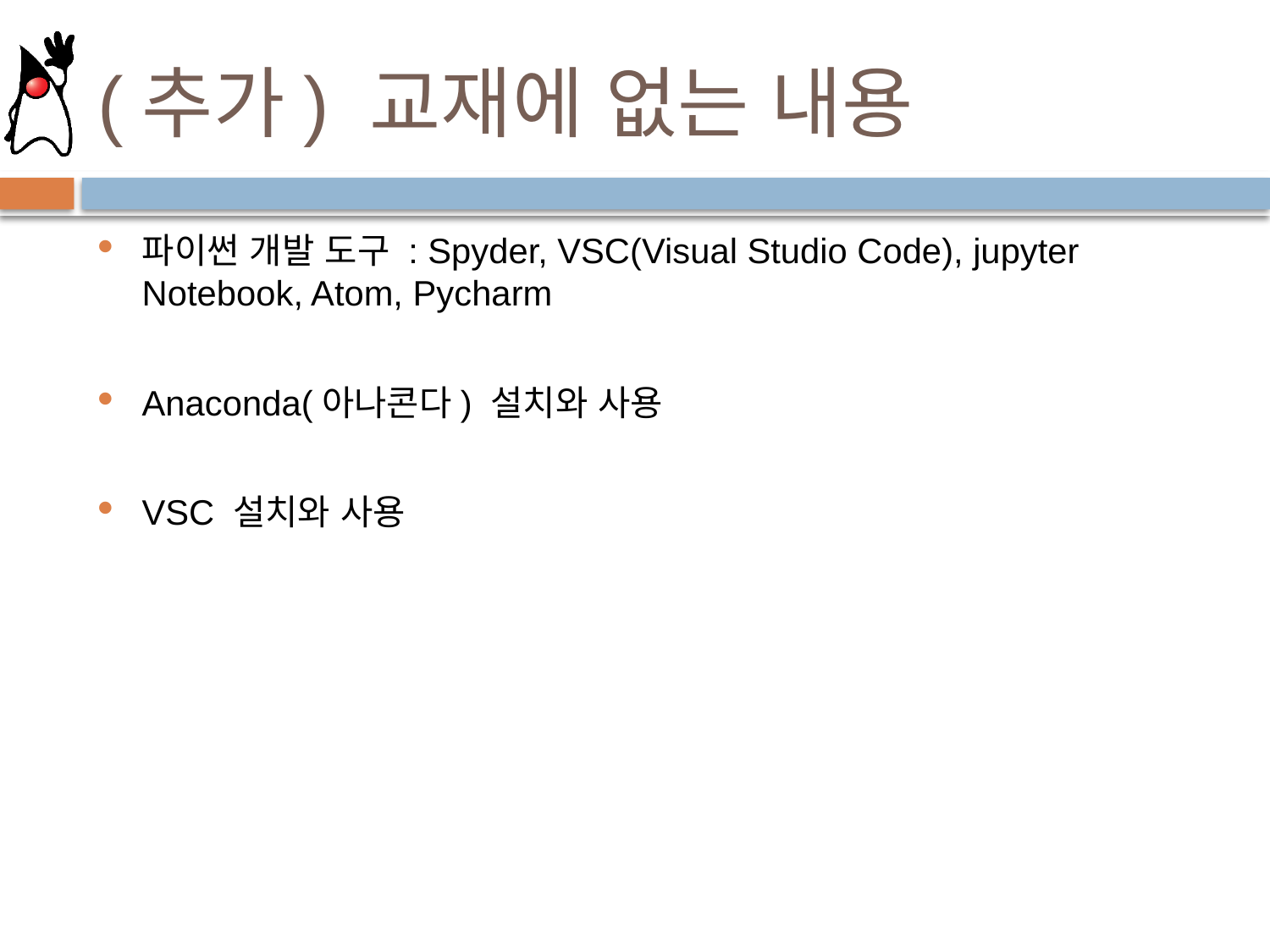

# (추가) 교재에 없는 내용
파이썬 개발 도구 : Spyder, VSC(Visual Studio Code), jupyter Notebook, Atom, Pycharm

Anaconda(아나콘다) 설치와 사용

VSC 설치와 사용